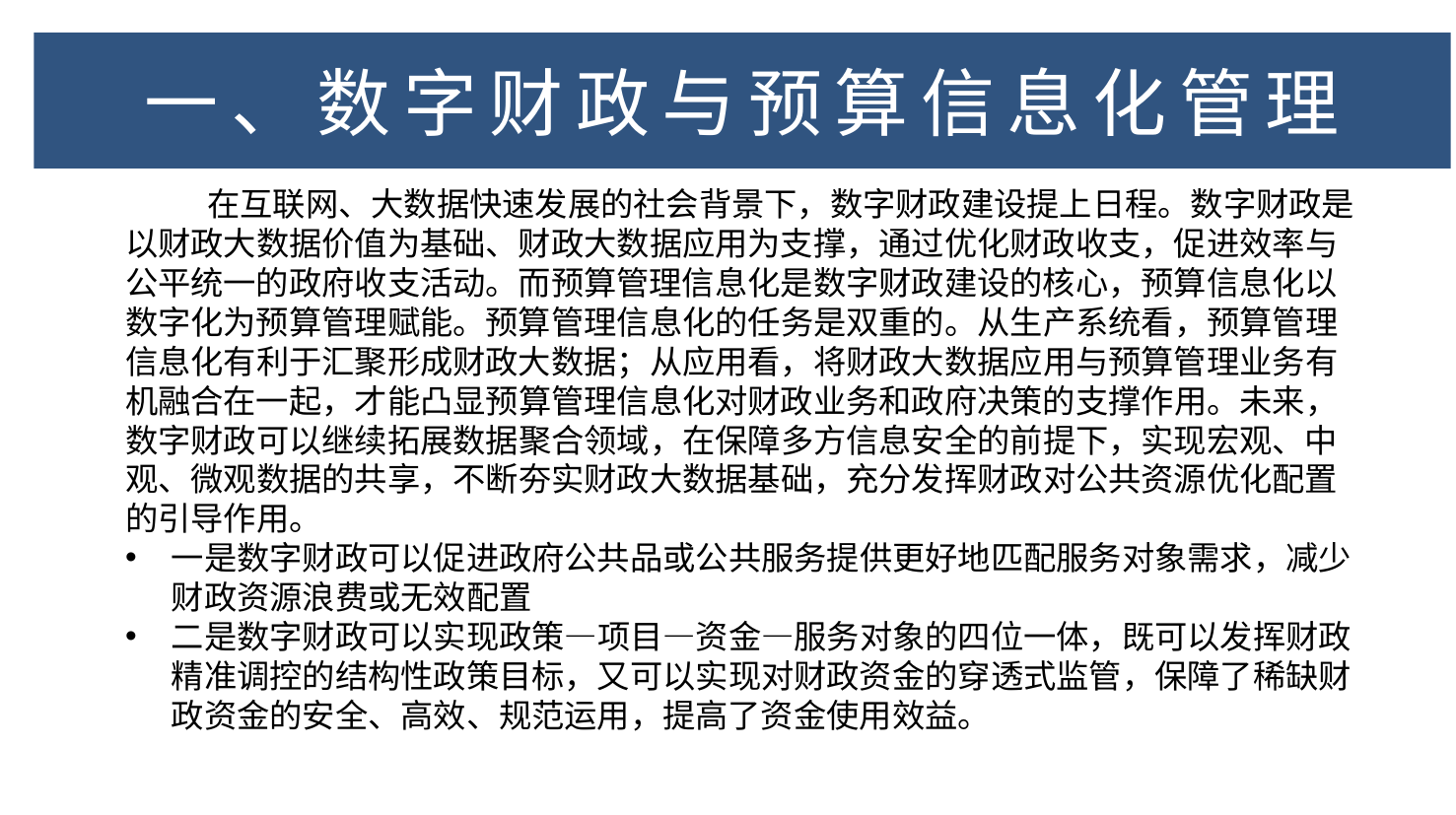

一、财政预算管理信息化的现实意义
# 一、数字财政与预算信息化管理
在互联网、大数据快速发展的社会背景下，数字财政建设提上日程。数字财政是以财政大数据价值为基础、财政大数据应用为支撑，通过优化财政收支，促进效率与公平统一的政府收支活动。而预算管理信息化是数字财政建设的核心，预算信息化以数字化为预算管理赋能。预算管理信息化的任务是双重的。从生产系统看，预算管理信息化有利于汇聚形成财政大数据；从应用看，将财政大数据应用与预算管理业务有机融合在一起，才能凸显预算管理信息化对财政业务和政府决策的支撑作用。未来，数字财政可以继续拓展数据聚合领域，在保障多方信息安全的前提下，实现宏观、中观、微观数据的共享，不断夯实财政大数据基础，充分发挥财政对公共资源优化配置的引导作用。
一是数字财政可以促进政府公共品或公共服务提供更好地匹配服务对象需求，减少财政资源浪费或无效配置
二是数字财政可以实现政策—项目—资金—服务对象的四位一体，既可以发挥财政精准调控的结构性政策目标，又可以实现对财政资金的穿透式监管，保障了稀缺财政资金的安全、高效、规范运用，提高了资金使用效益。